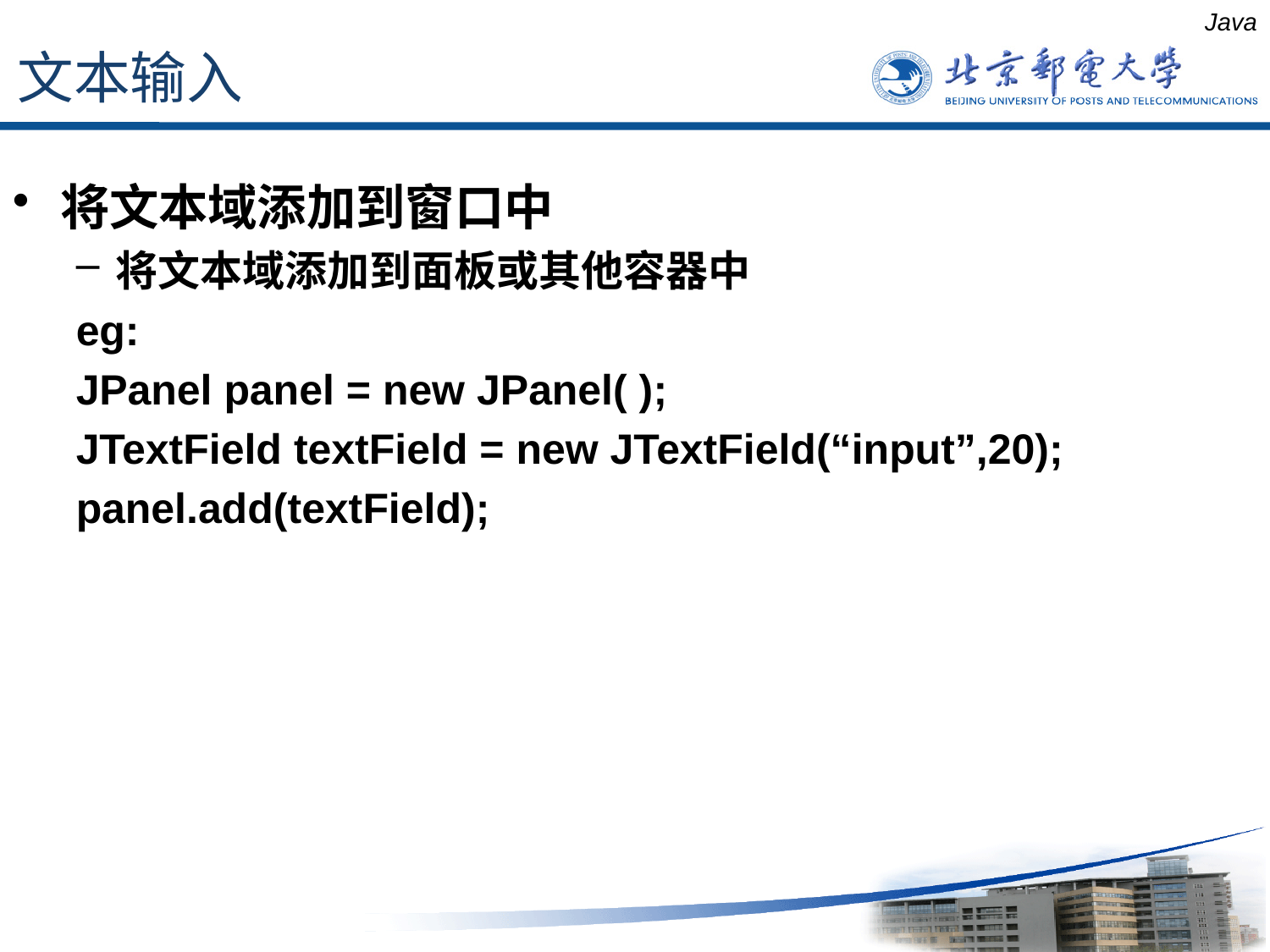

文本输入
Java
将文本域添加到窗口中
将文本域添加到面板或其他容器中
eg:
JPanel panel = new JPanel( );
JTextField textField = new JTextField(“input”,20);
panel.add(textField);